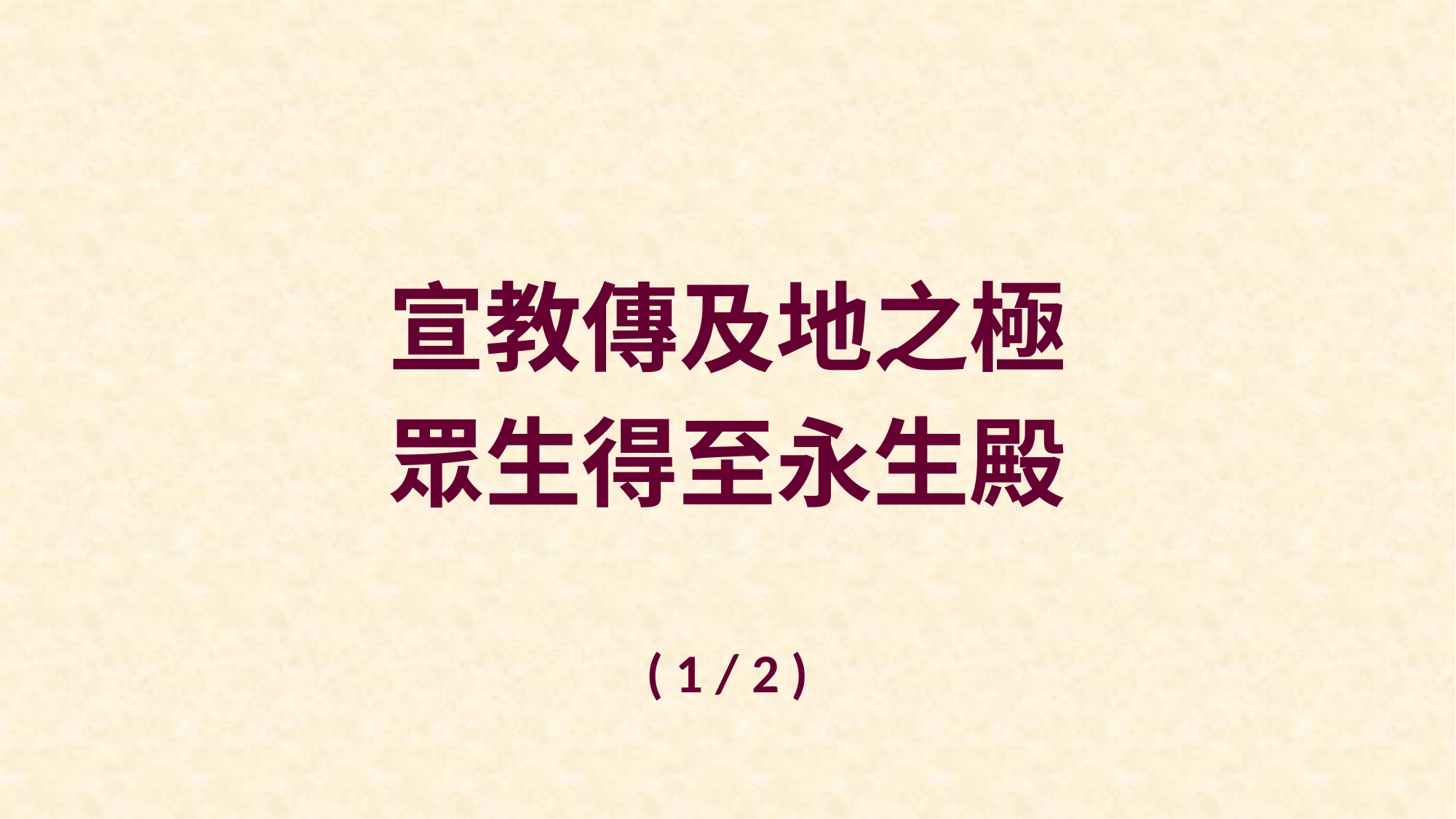

宣教傳及地之極
眾生得至永生殿
( 1 / 2 )